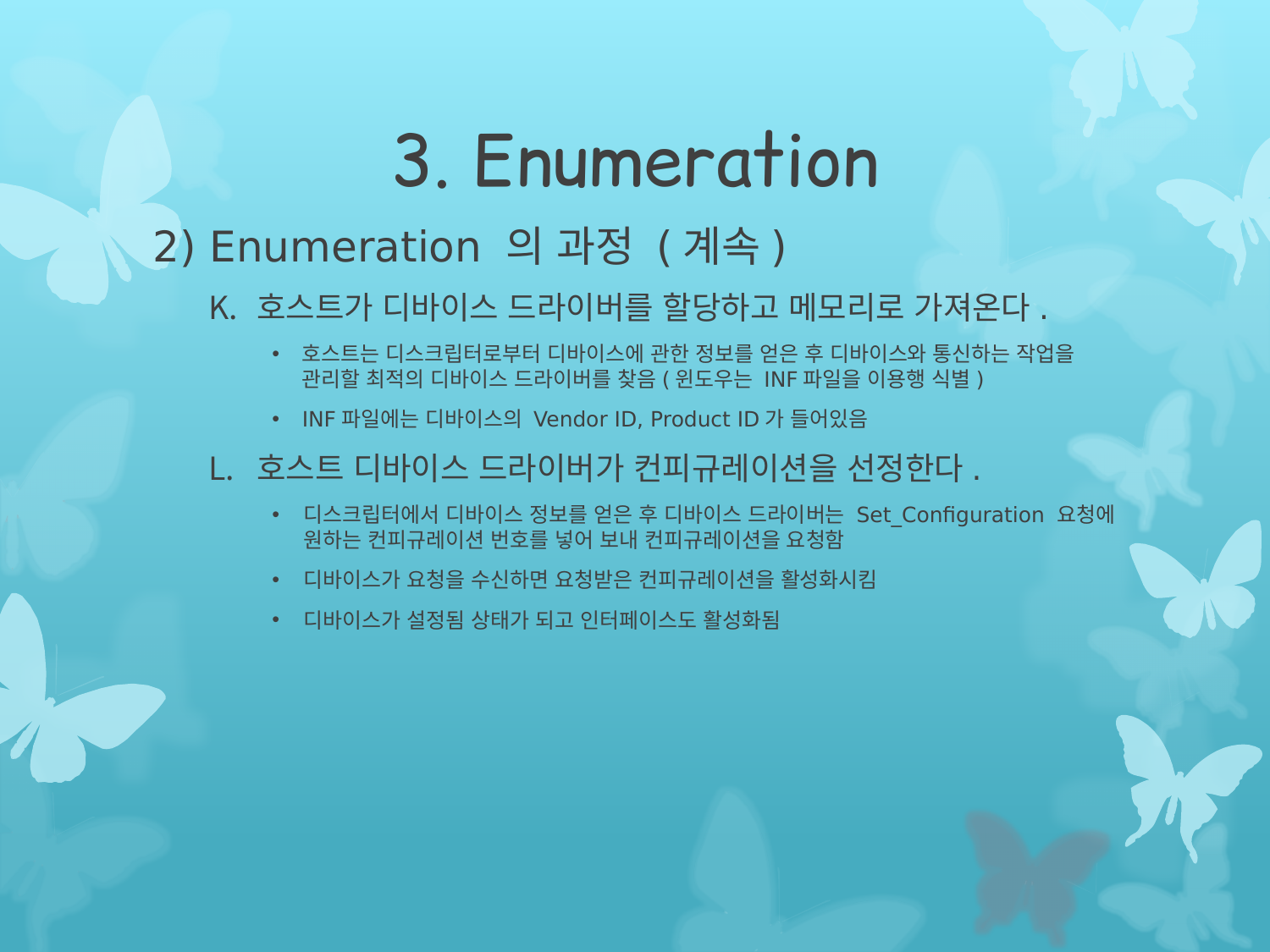

# 3. Enumeration
2) Enumeration 의 과정 (계속)
 호스트가 디바이스 드라이버를 할당하고 메모리로 가져온다.
호스트는 디스크립터로부터 디바이스에 관한 정보를 얻은 후 디바이스와 통신하는 작업을 관리할 최적의 디바이스 드라이버를 찾음(윈도우는 INF파일을 이용행 식별)
INF파일에는 디바이스의 Vendor ID, Product ID가 들어있음
 호스트 디바이스 드라이버가 컨피규레이션을 선정한다.
디스크립터에서 디바이스 정보를 얻은 후 디바이스 드라이버는 Set_Configuration 요청에 원하는 컨피규레이션 번호를 넣어 보내 컨피규레이션을 요청함
디바이스가 요청을 수신하면 요청받은 컨피규레이션을 활성화시킴
디바이스가 설정됨 상태가 되고 인터페이스도 활성화됨